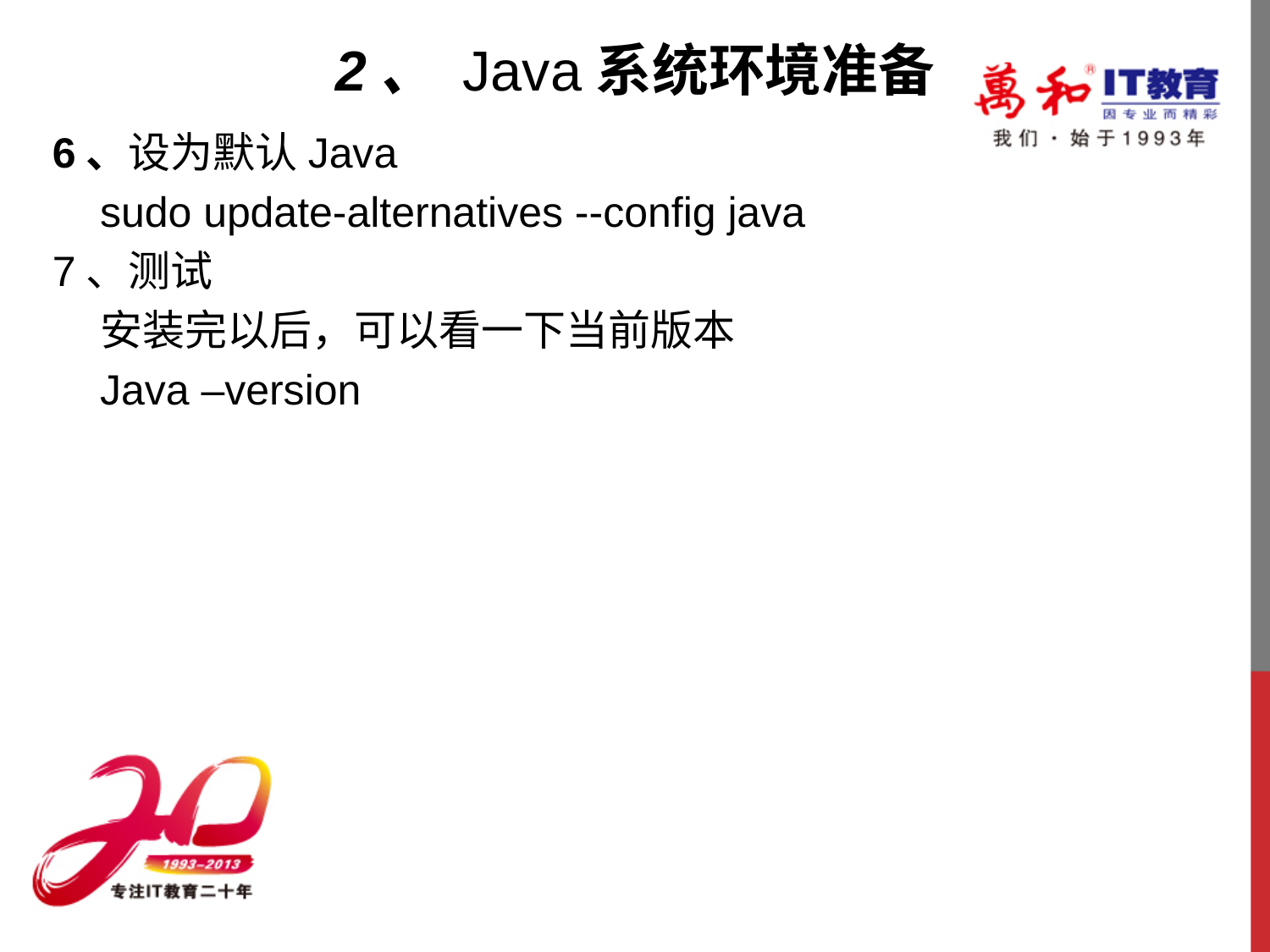

# 2、 Java系统环境准备
6、设为默认Java
	sudo update-alternatives --config java
7、测试
	安装完以后，可以看一下当前版本
	Java –version